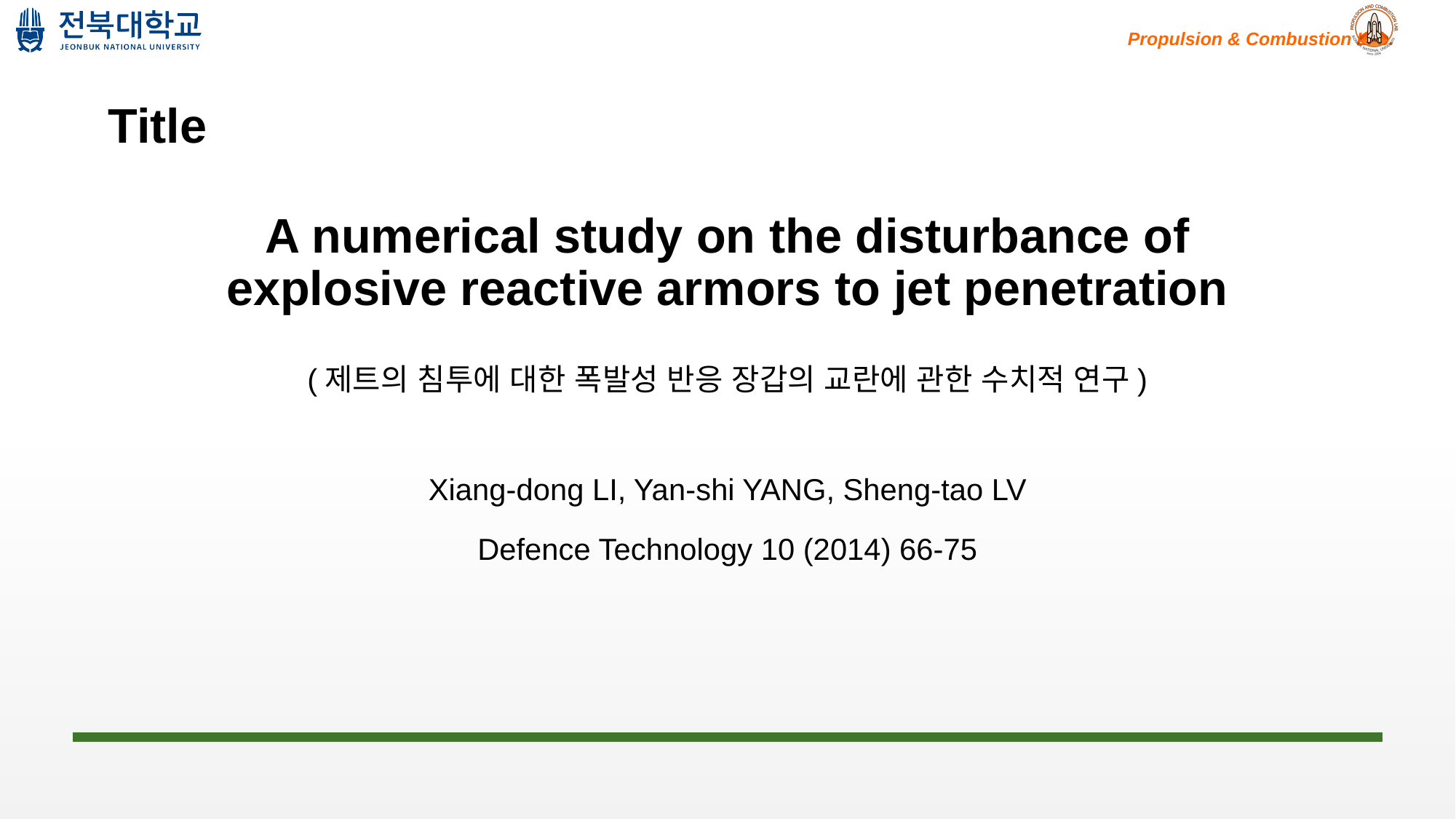

Title
# A numerical study on the disturbance of explosive reactive armors to jet penetration
(제트의 침투에 대한 폭발성 반응 장갑의 교란에 관한 수치적 연구)

Xiang-dong LI, Yan-shi YANG, Sheng-tao LV
Defence Technology 10 (2014) 66-75